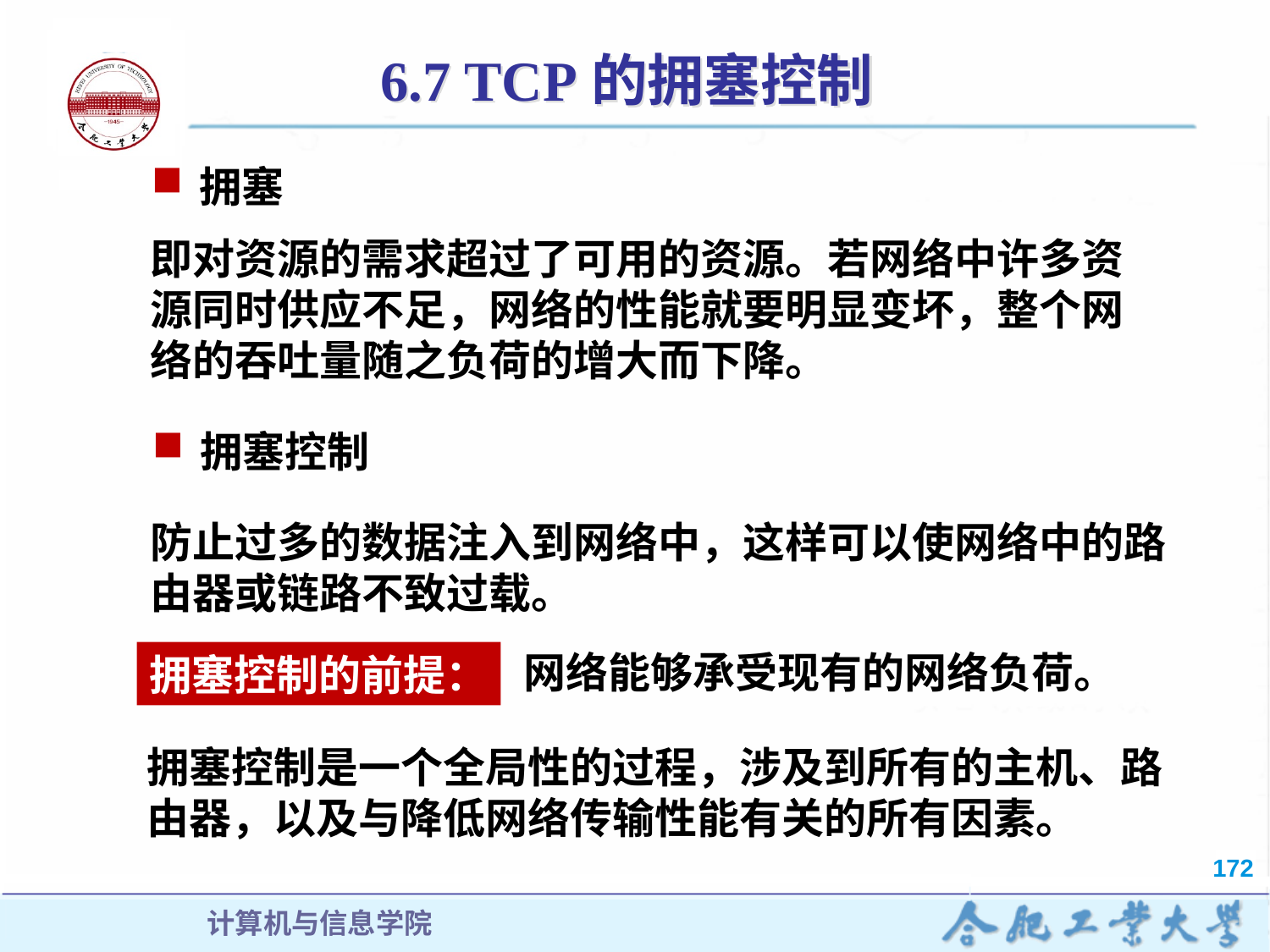

# 6.7 TCP的拥塞控制
拥塞
即对资源的需求超过了可用的资源。若网络中许多资源同时供应不足，网络的性能就要明显变坏，整个网络的吞吐量随之负荷的增大而下降。
拥塞控制
防止过多的数据注入到网络中，这样可以使网络中的路由器或链路不致过载。
网络能够承受现有的网络负荷。
拥塞控制的前提：
拥塞控制是一个全局性的过程，涉及到所有的主机、路由器，以及与降低网络传输性能有关的所有因素。